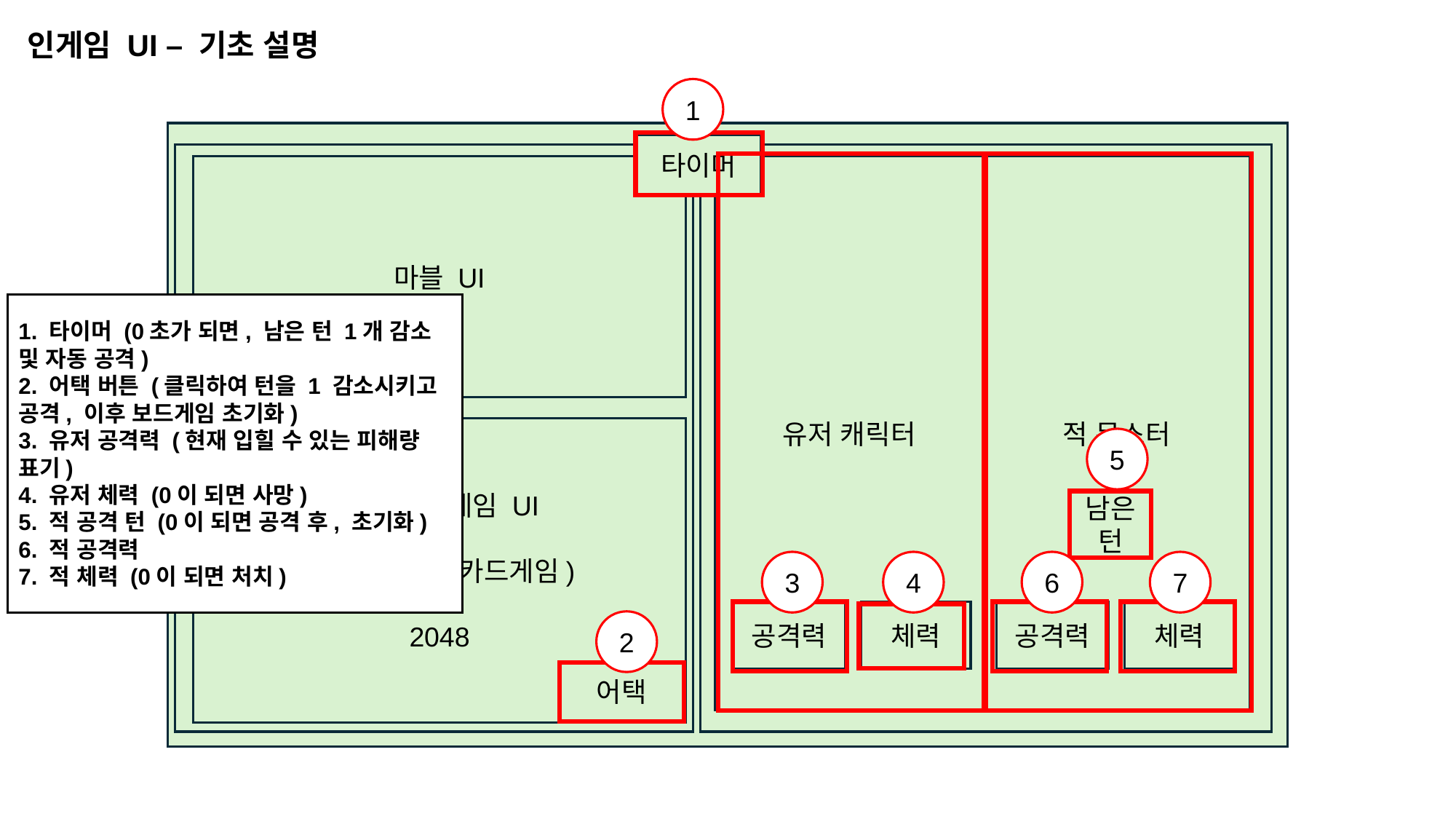

인게임 UI – 기초 설명
1

타이머

마블 UI
유저 캐릭터
적 몬스터
1. 타이머 (0초가 되면, 남은 턴 1개 감소 및 자동 공격)
2. 어택 버튼 (클릭하여 턴을 1 감소시키고 공격, 이후 보드게임 초기화)
3. 유저 공격력 (현재 입힐 수 있는 피해량 표기)
4. 유저 체력 (0이 되면 사망)
5. 적 공격 턴 (0이 되면 공격 후, 초기화)
6. 적 공격력
7. 적 체력 (0이 되면 처치)
유저 보드게임 UI
포커(롤 악마카드게임)
2048
5
남은 턴

3
4
6
7

공격력
체력
공격력
체력

2
어택